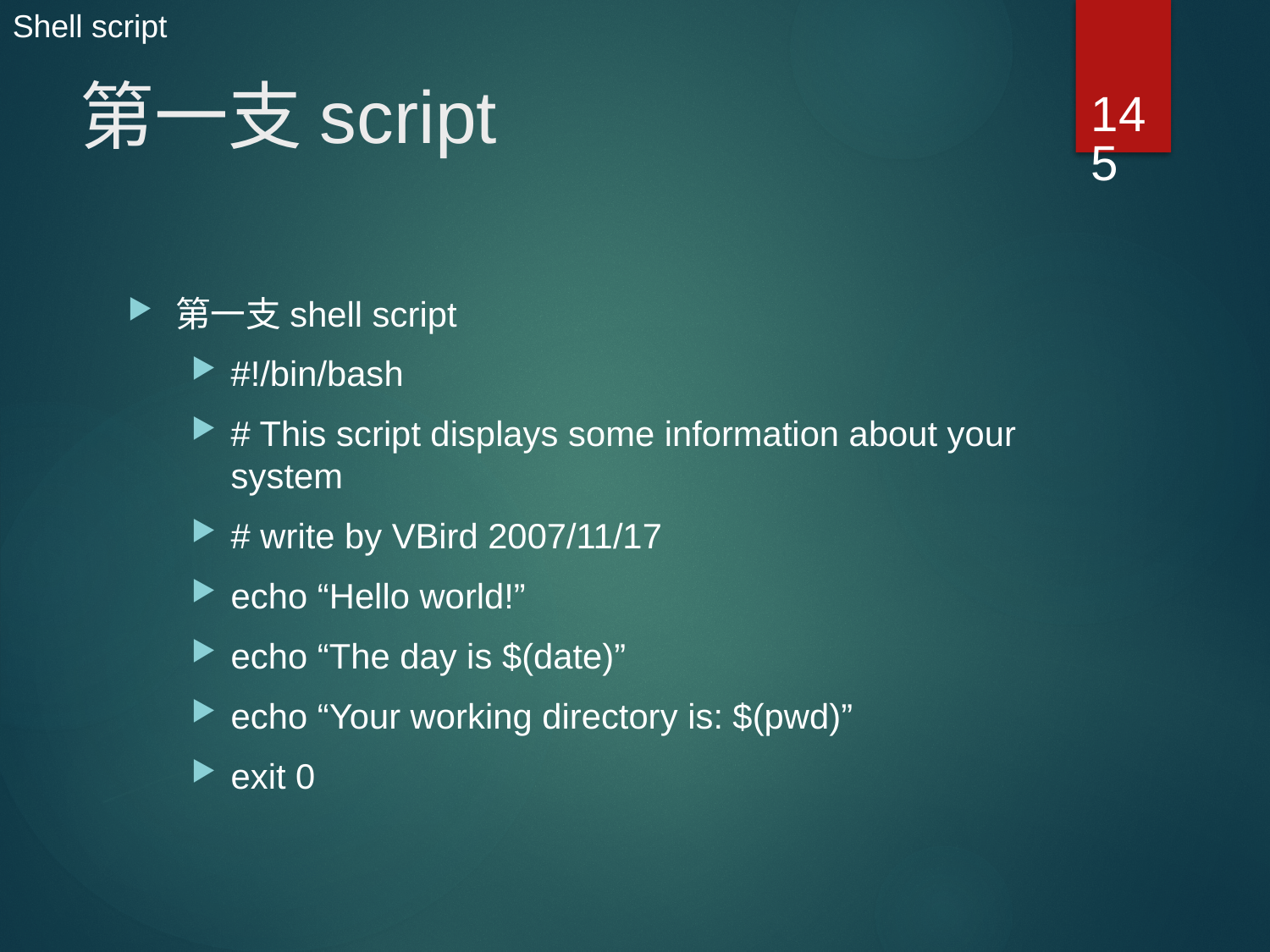

Shell script
145
# 第一支script
第一支shell script
#!/bin/bash
# This script displays some information about your system
# write by VBird 2007/11/17
echo “Hello world!”
echo “The day is $(date)”
echo “Your working directory is: $(pwd)”
exit 0